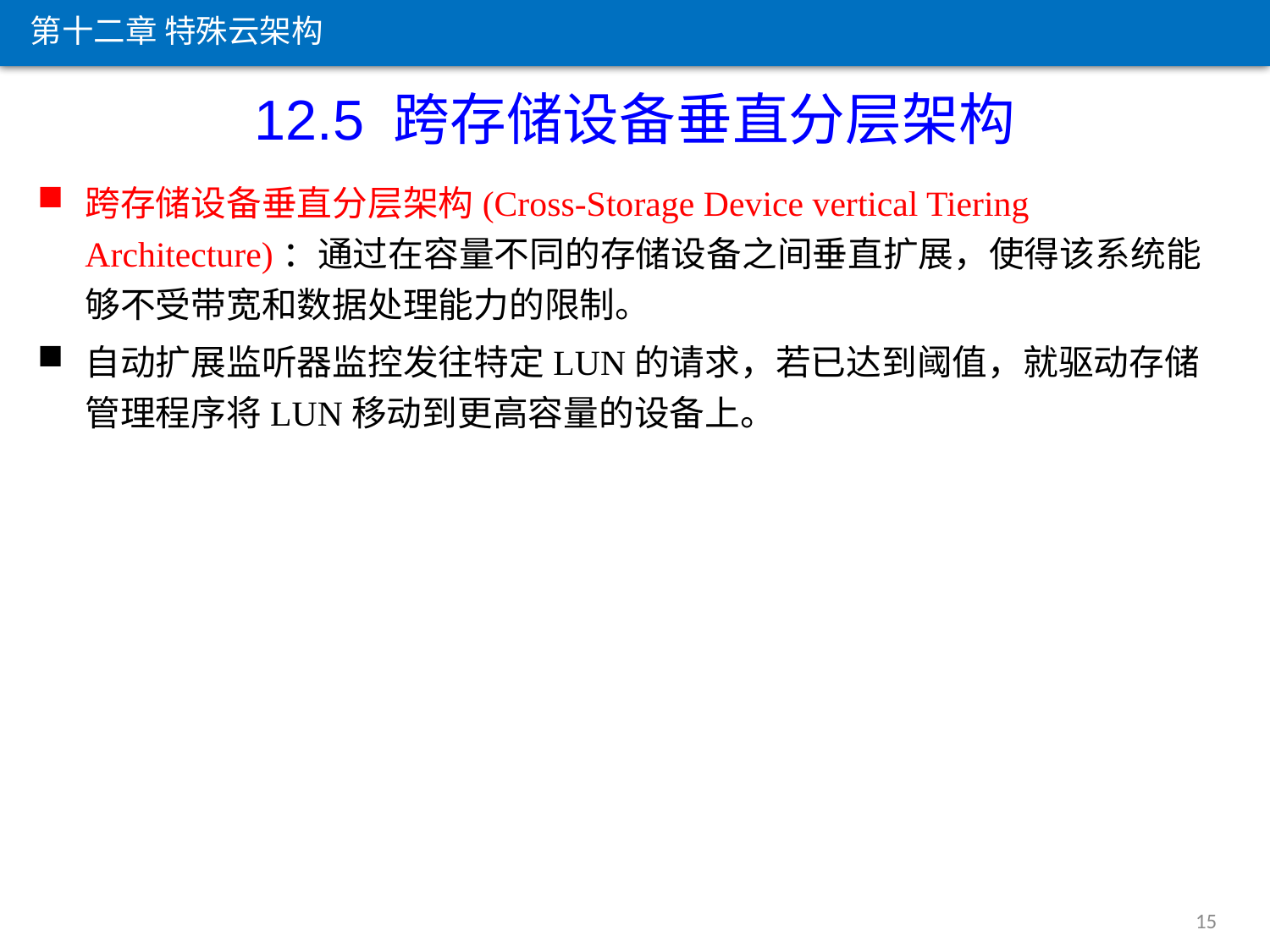

第十二章 特殊云架构
12.5 跨存储设备垂直分层架构
跨存储设备垂直分层架构(Cross-Storage Device vertical Tiering Architecture)：通过在容量不同的存储设备之间垂直扩展，使得该系统能够不受带宽和数据处理能力的限制。
自动扩展监听器监控发往特定LUN的请求，若已达到阈值，就驱动存储管理程序将LUN移动到更高容量的设备上。
15